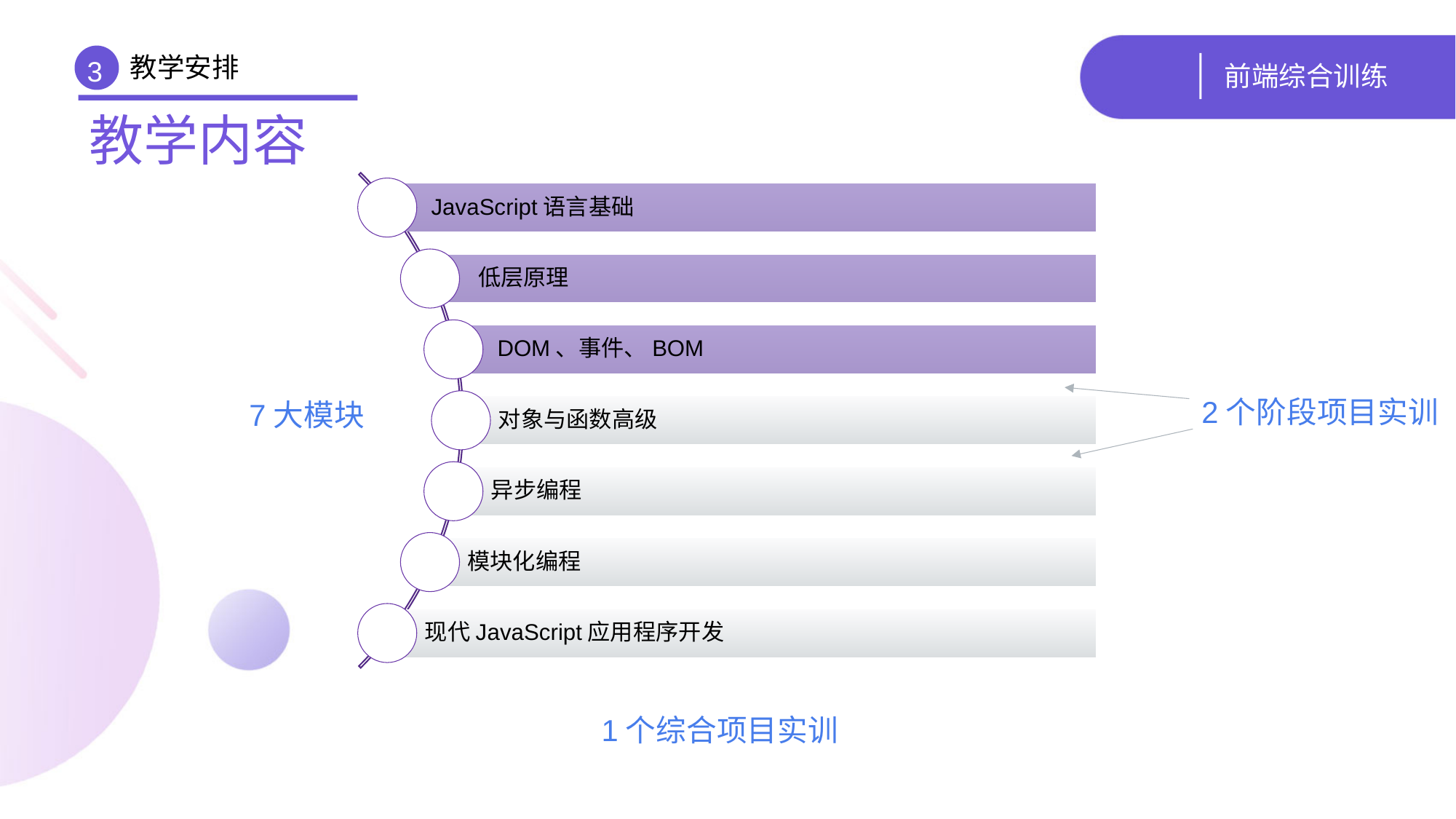

教学安排
# 前端综合训练
3
教学内容
 JavaScript语言基础
 低层原理
 DOM、事件、BOM
对象与函数高级
异步编程
模块化编程
现代JavaScript应用程序开发
 7大模块
 2个阶段项目实训
1个综合项目实训